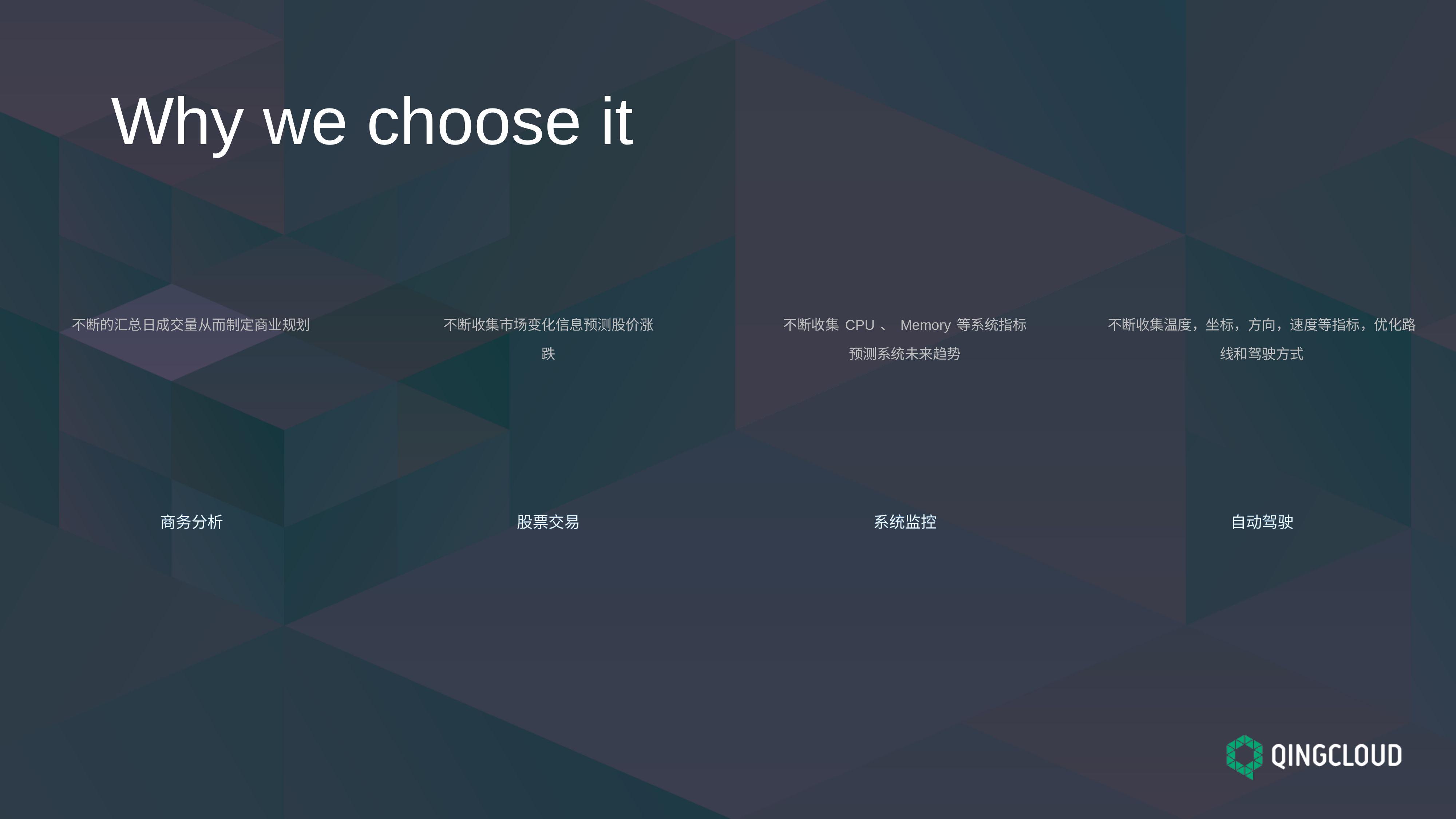

# Why we choose it
不断收集市场变化信息预测股价涨跌
不断收集CPU、Memory等系统指标预测系统未来趋势
不断收集温度，坐标，方向，速度等指标，优化路线和驾驶方式
不断的汇总日成交量从而制定商业规划
商务分析
股票交易
系统监控
自动驾驶